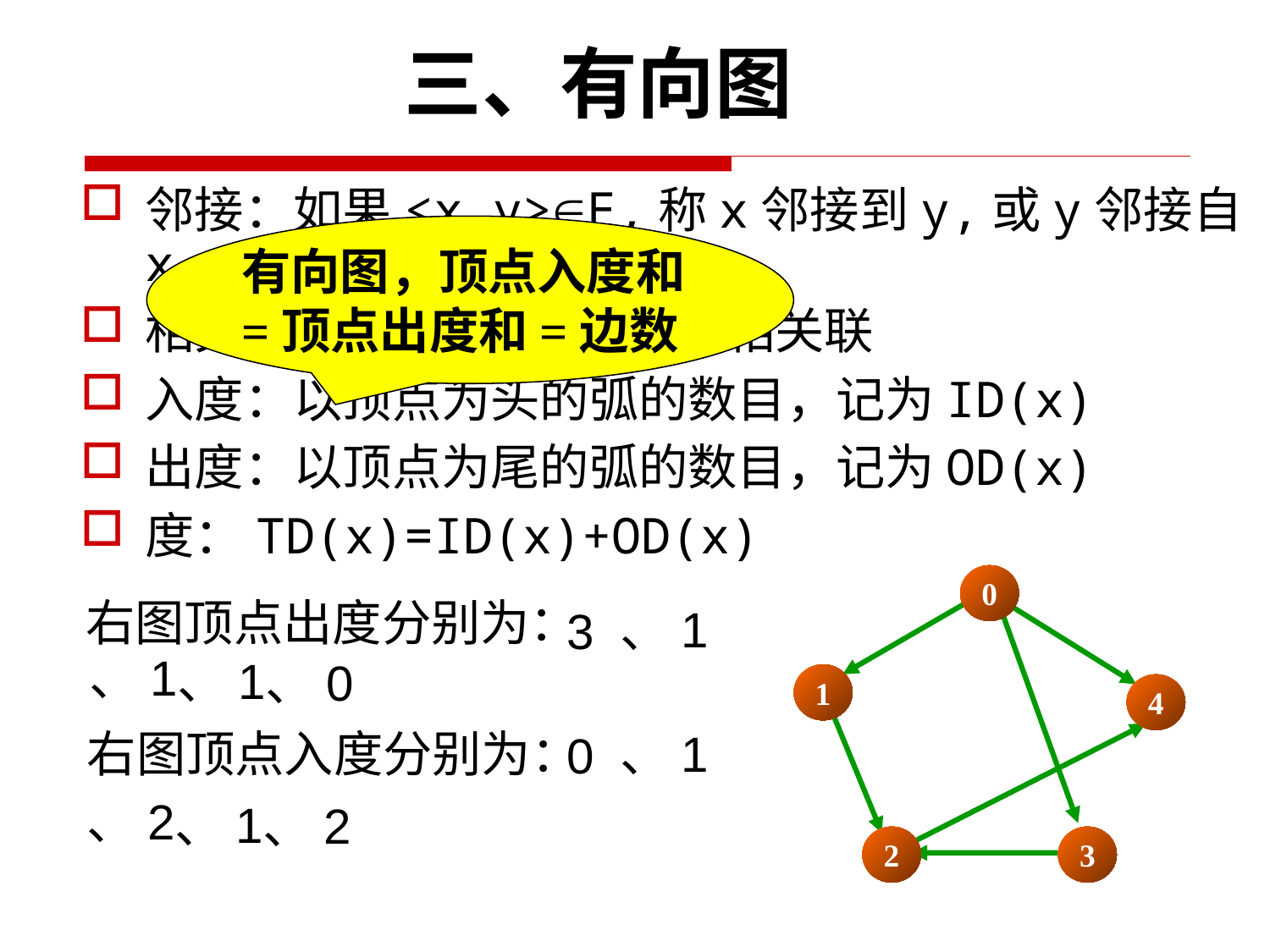

三、有向图
邻接：如果<x,y>∈E,称x邻接到y,或y邻接自x
相关联：弧<x,y>与x,y相关联
入度：以顶点为头的弧的数目，记为ID(x)
出度：以顶点为尾的弧的数目，记为OD(x)
度：TD(x)=ID(x)+OD(x)
有向图，顶点入度和=顶点出度和=边数
0

1
4

2
3

右图顶点出度分别为：
、1
3
、1
、1
、0
、1
右图顶点入度分别为：
0
、2
、1
、2